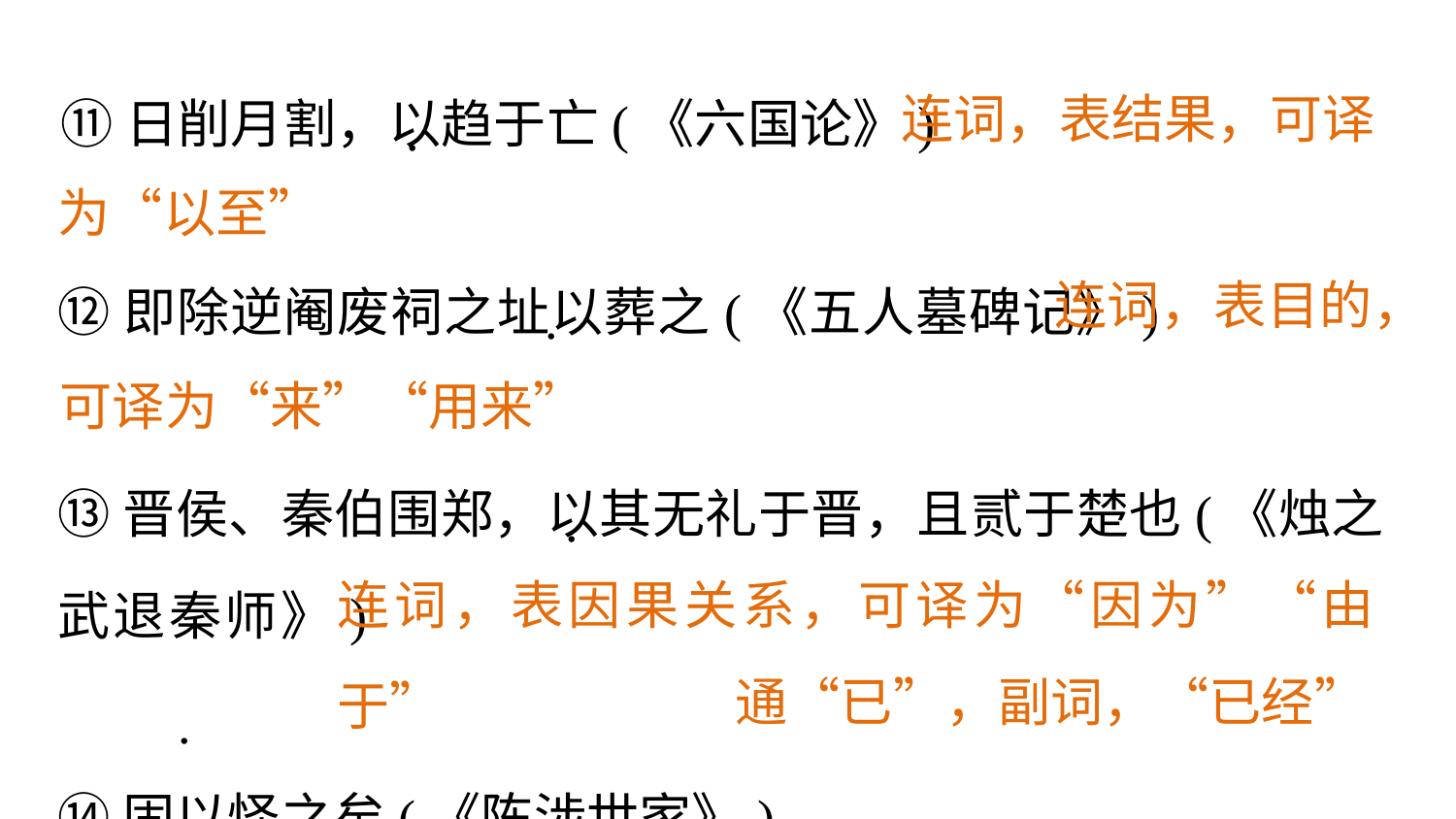

连词，表结果，可译
⑪日削月割，以趋于亡(《六国论》)

.
为“以至”
                                                                               连词，表目的，可译为“来”“用来”
⑫即除逆阉废祠之址以葬之(《五人墓碑记》)
⑬晋侯、秦伯围郑，以其无礼于晋，且贰于楚也(《烛之武退秦师》)
⑭固以怪之矣(《陈涉世家》)
.
.
连词，表因果关系，可译为“因为”“由于”
通“已”，副词，“已经”
.